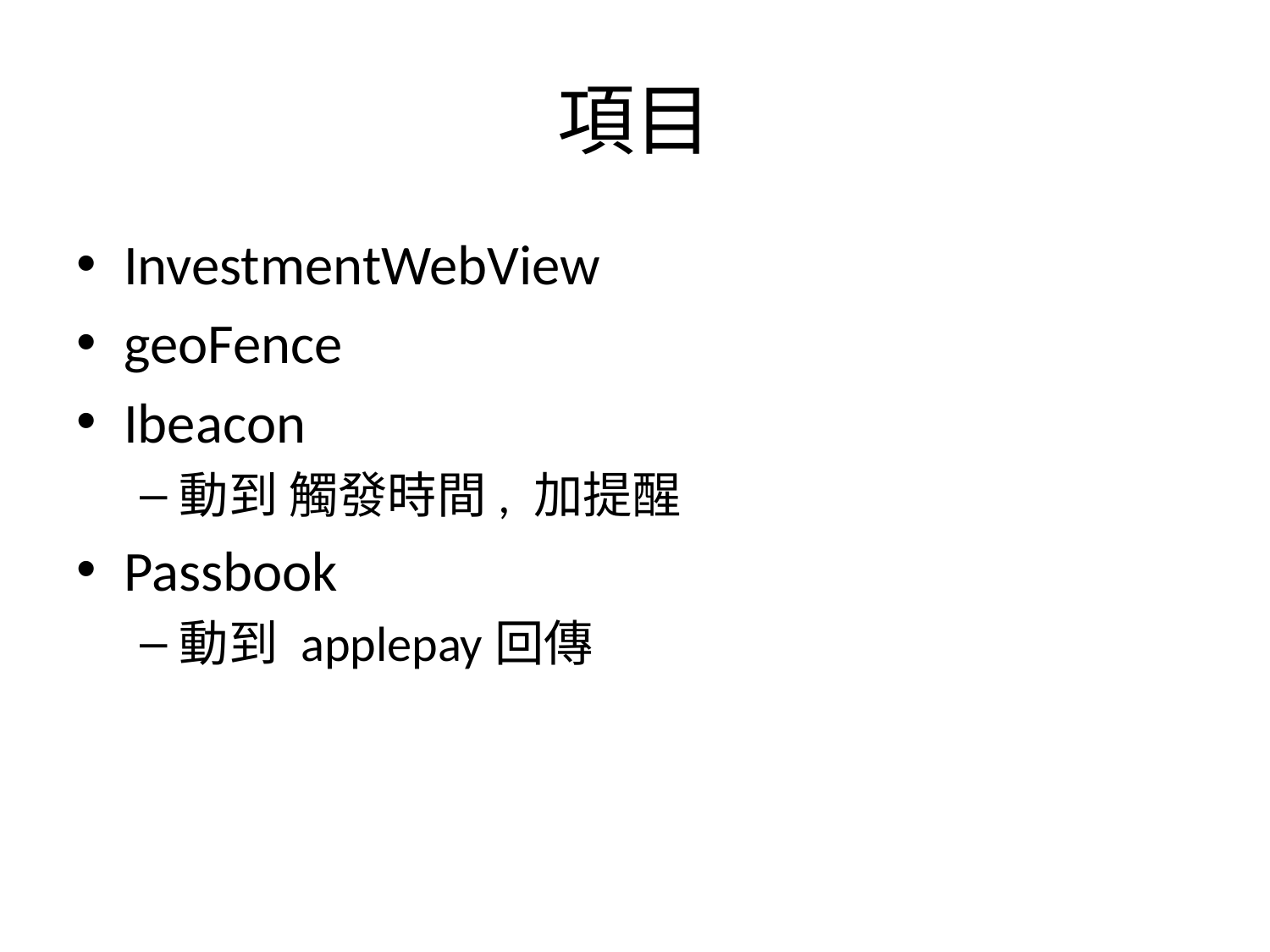

# 項目
InvestmentWebView
geoFence
Ibeacon
動到 觸發時間, 加提醒
Passbook
動到 applepay回傳